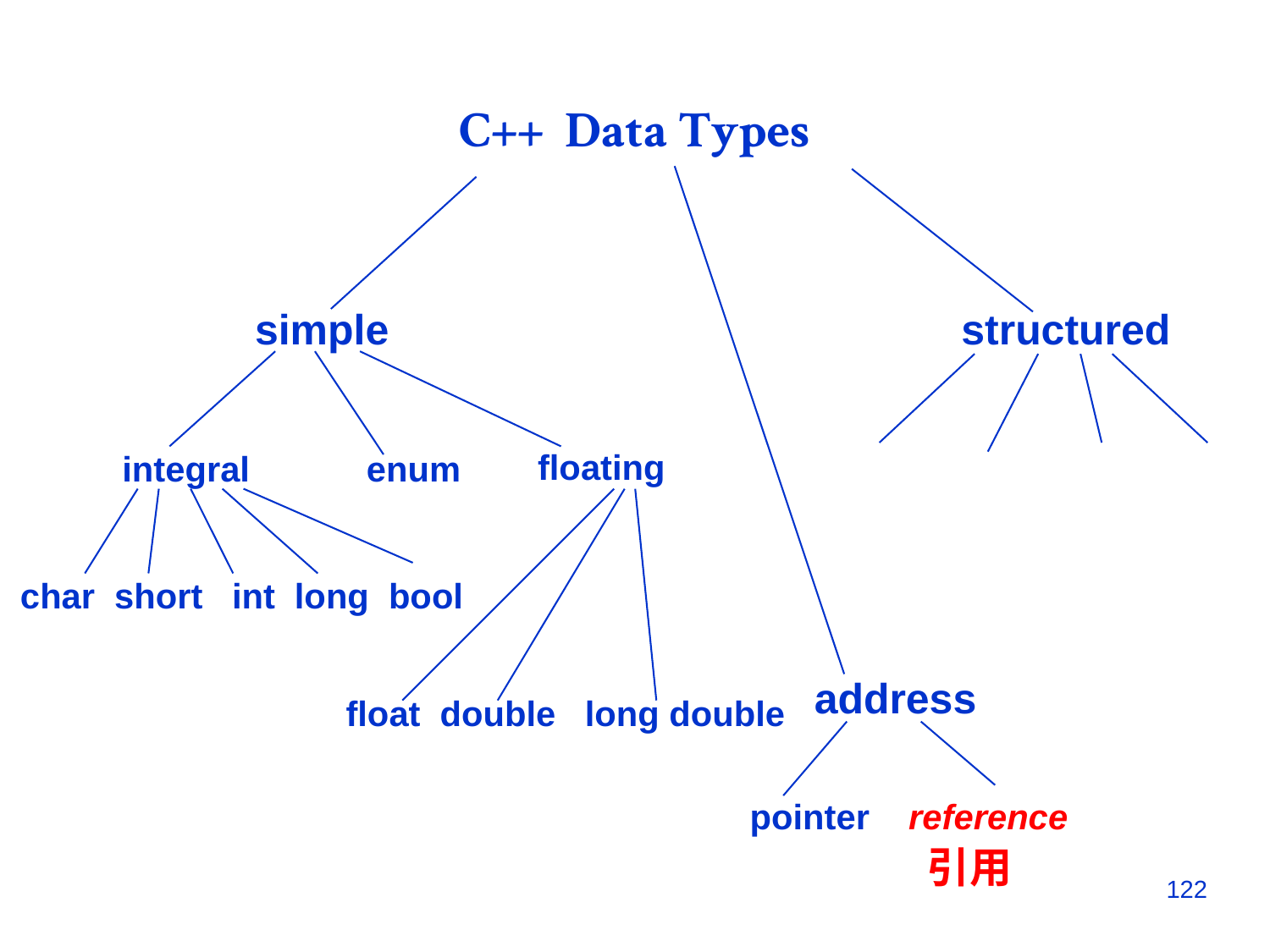

C++  Data Types

simple
structured

floating

float  double   long double
 integral            enum

char  short   int  long  bool
 address

pointer    reference
引用
122